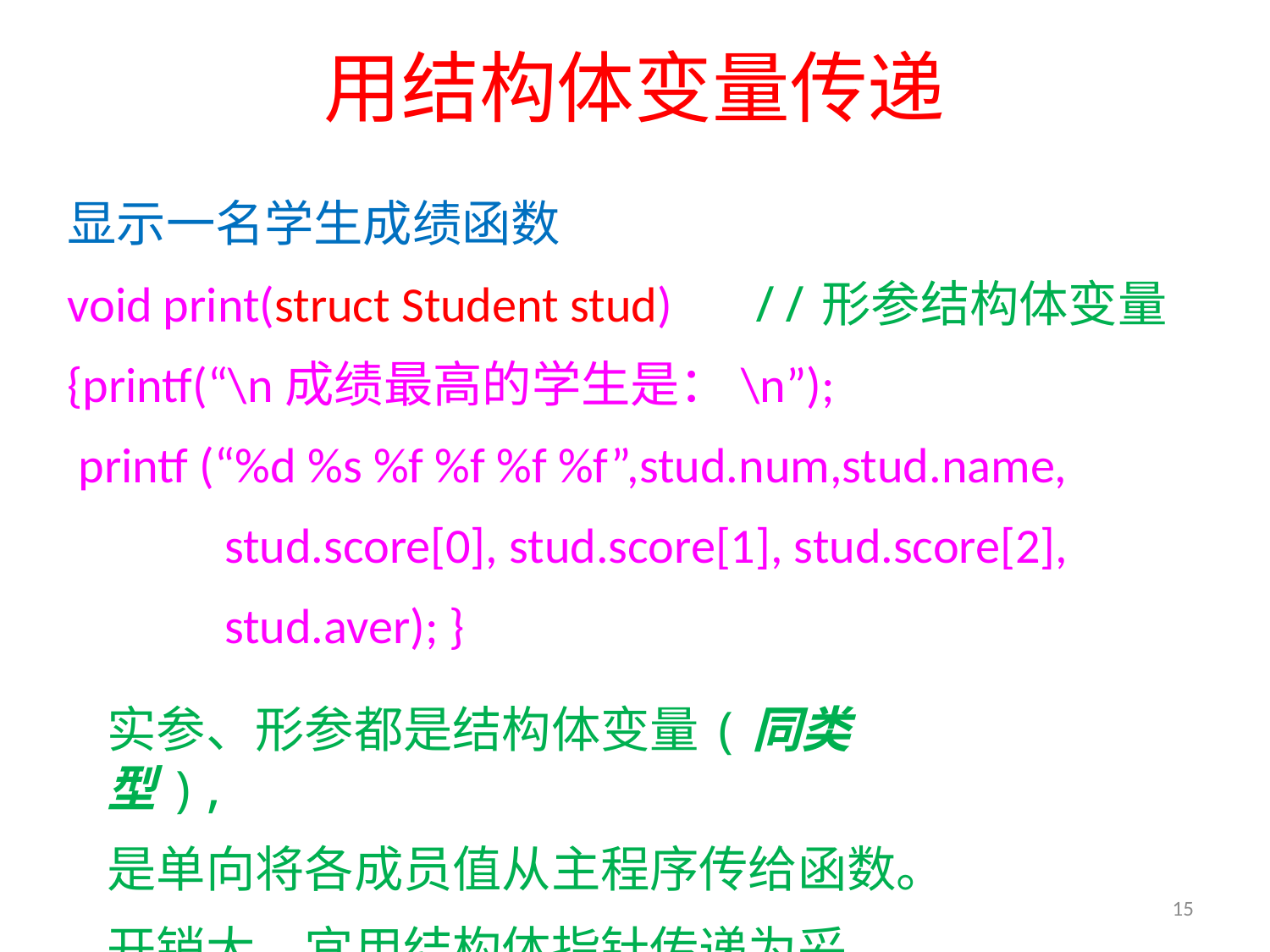

# 用结构体变量传递
显示一名学生成绩函数
void print(struct Student stud)       //形参结构体变量
{printf(“\n成绩最高的学生是：\n”);
 printf (“%d %s %f %f %f %f”,stud.num,stud.name,
              stud.score[0], stud.score[1], stud.score[2],
              stud.aver); }
实参、形参都是结构体变量(同类型),
是单向将各成员值从主程序传给函数。
开销大，宜用结构体指针传递为妥。
15